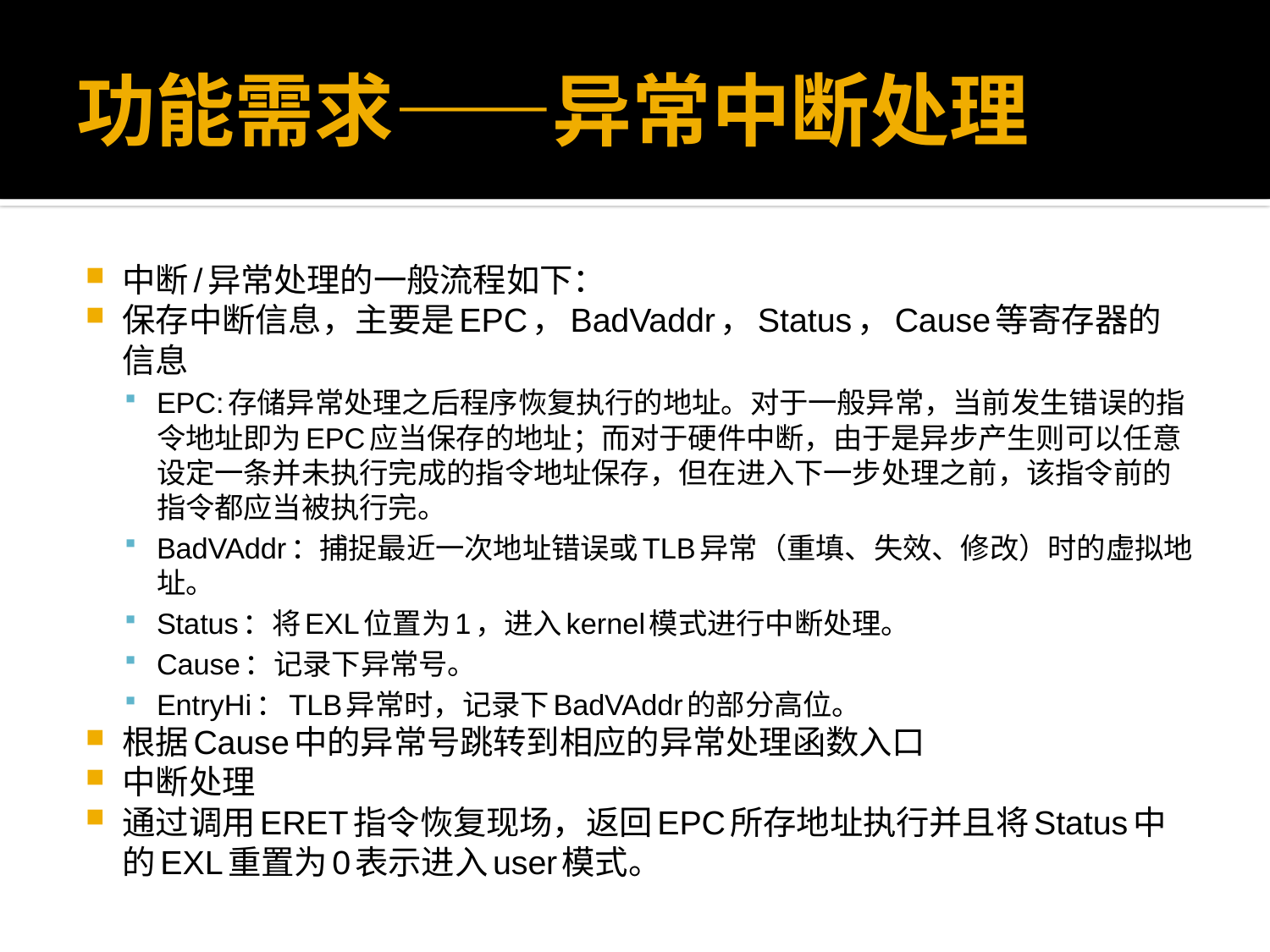

# 功能需求——异常中断处理
中断/异常处理的一般流程如下：
保存中断信息，主要是EPC，BadVaddr，Status，Cause等寄存器的信息
EPC:存储异常处理之后程序恢复执行的地址。对于一般异常，当前发生错误的指令地址即为EPC应当保存的地址；而对于硬件中断，由于是异步产生则可以任意设定一条并未执行完成的指令地址保存，但在进入下一步处理之前，该指令前的指令都应当被执行完。
BadVAddr：捕捉最近一次地址错误或TLB异常（重填、失效、修改）时的虚拟地址。
Status：将EXL位置为1，进入kernel模式进行中断处理。
Cause：记录下异常号。
EntryHi：TLB异常时，记录下BadVAddr的部分高位。
根据Cause中的异常号跳转到相应的异常处理函数入口
中断处理
通过调用ERET指令恢复现场，返回EPC所存地址执行并且将Status中的EXL重置为0表示进入user模式。